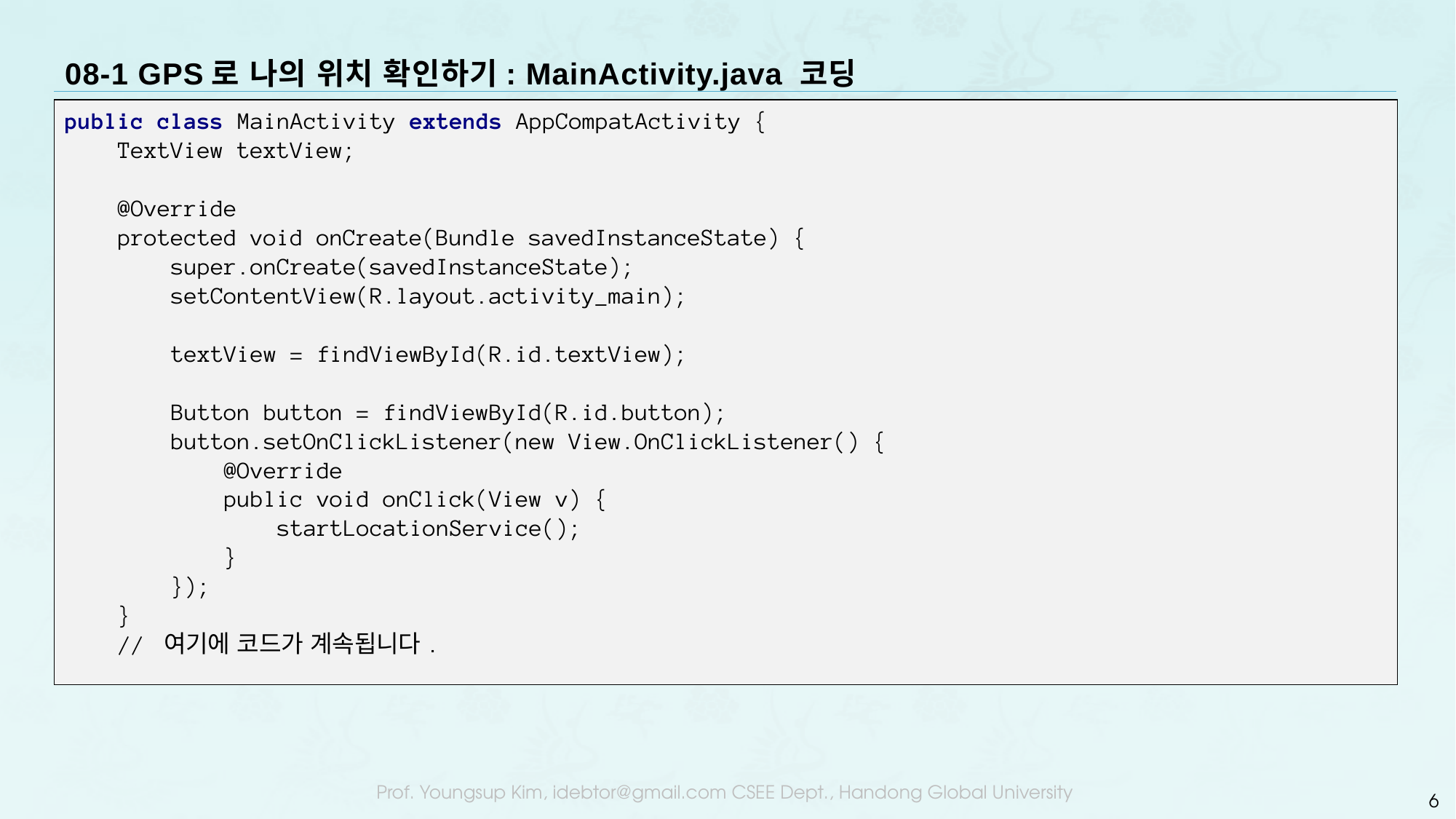

# 08-1 GPS로 나의 위치 확인하기: MainActivity.java 코딩

public class MainActivity extends AppCompatActivity {
    TextView textView;

    @Override
    protected void onCreate(Bundle savedInstanceState) {
        super.onCreate(savedInstanceState);
        setContentView(R.layout.activity_main);

        textView = findViewById(R.id.textView);

        Button button = findViewById(R.id.button);
        button.setOnClickListener(new View.OnClickListener() {
            @Override
            public void onClick(View v) {
                startLocationService();
            }
        });
    }
    // 여기에 코드가 계속됩니다.
6